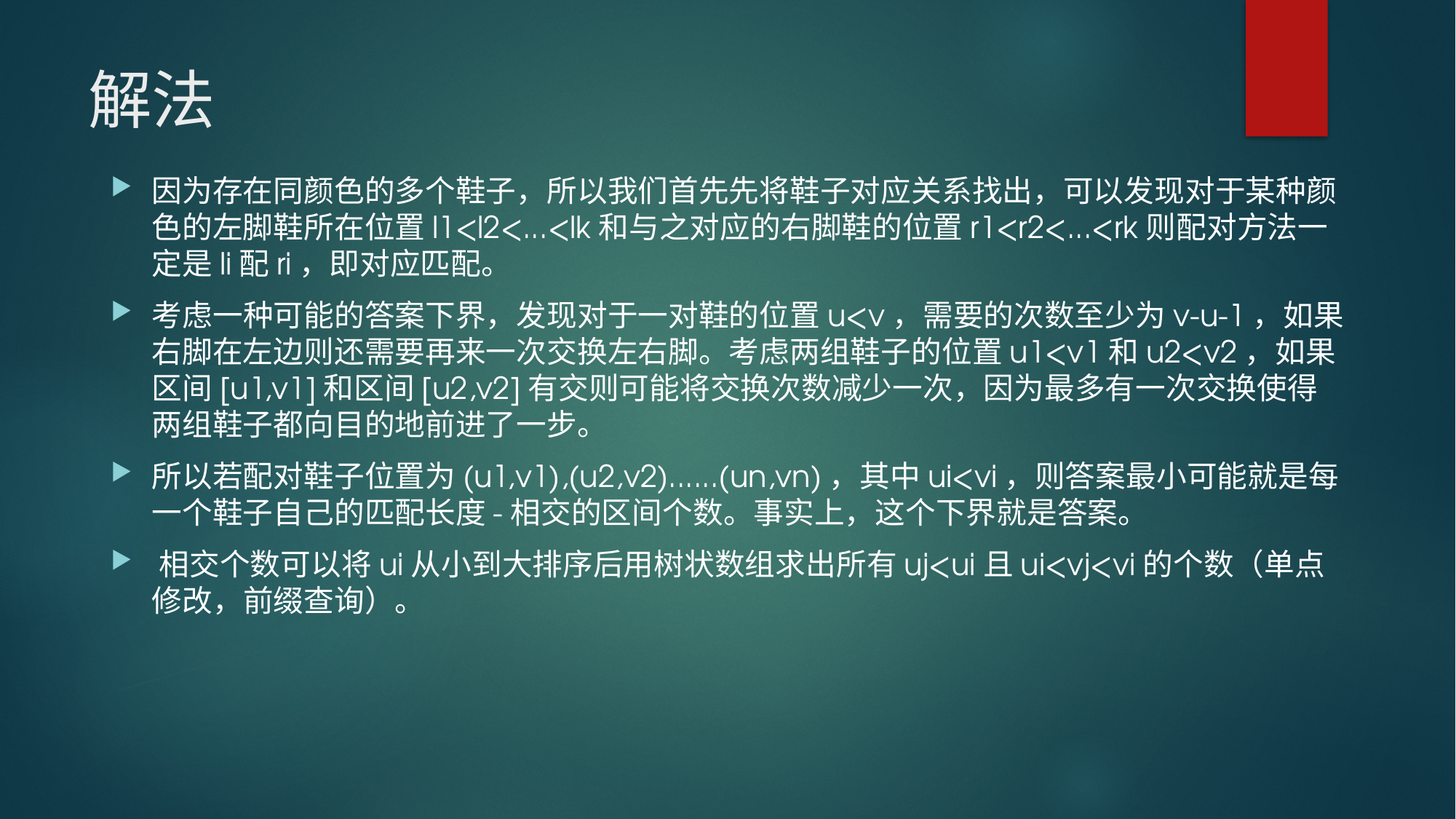

# 解法
因为存在同颜色的多个鞋子，所以我们首先先将鞋子对应关系找出，可以发现对于某种颜色的左脚鞋所在位置l1<l2<...<lk和与之对应的右脚鞋的位置r1<r2<...<rk则配对方法一定是li配ri，即对应匹配。
考虑一种可能的答案下界，发现对于一对鞋的位置u<v，需要的次数至少为v-u-1，如果右脚在左边则还需要再来一次交换左右脚。考虑两组鞋子的位置u1<v1和u2<v2，如果区间[u1,v1]和区间[u2,v2]有交则可能将交换次数减少一次，因为最多有一次交换使得两组鞋子都向目的地前进了一步。
所以若配对鞋子位置为(u1,v1),(u2,v2)......(un,vn)，其中ui<vi，则答案最小可能就是每一个鞋子自己的匹配长度-相交的区间个数。事实上，这个下界就是答案。
​相交个数可以将ui从小到大排序后用树状数组求出所有uj<ui且ui<vj<vi的个数（单点修改，前缀查询）。